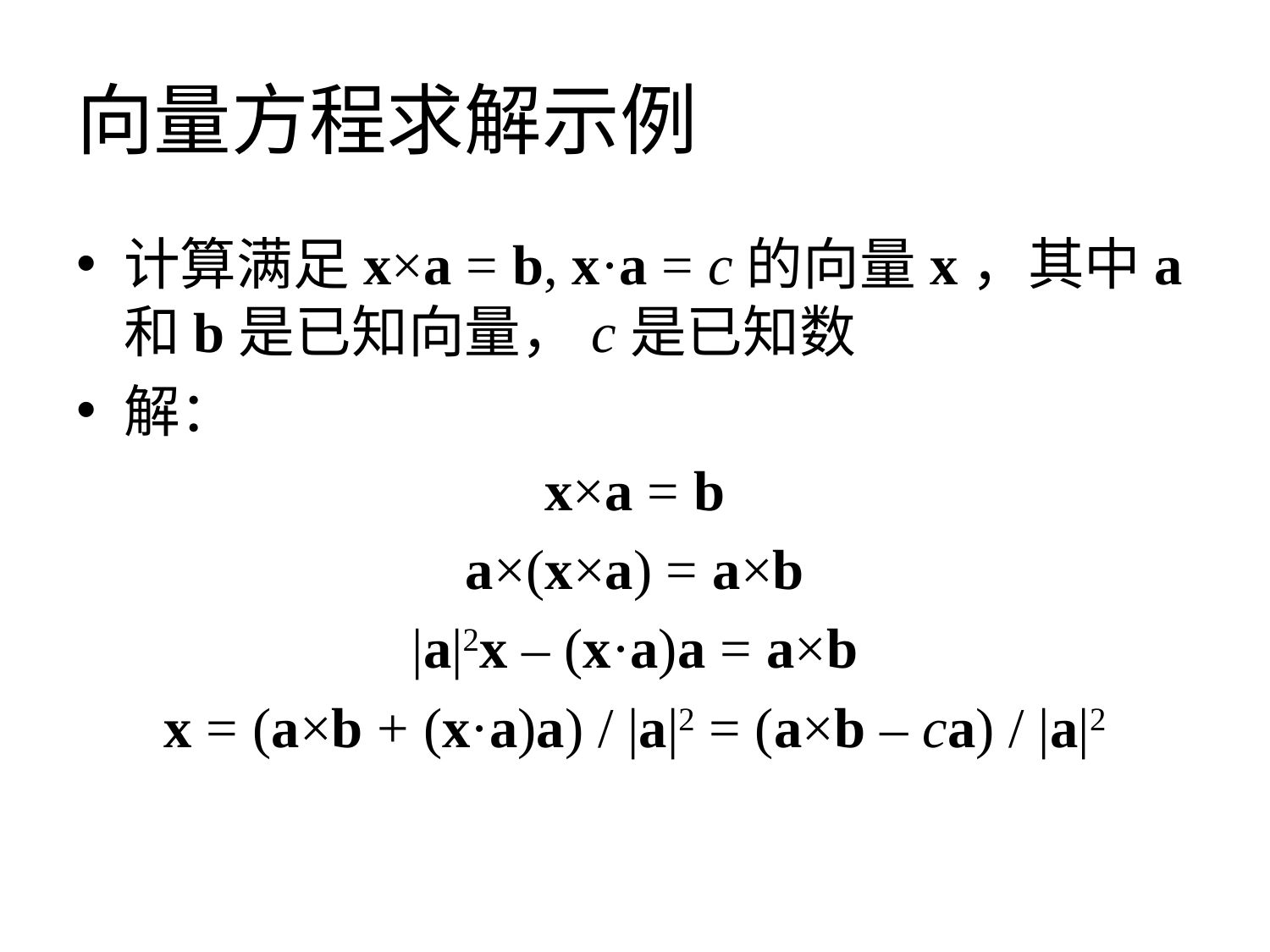

# 向量方程求解示例
计算满足x×a = b, x·a = c的向量x，其中a和b是已知向量，c是已知数
解：
x×a = b
a×(x×a) = a×b
|a|2x – (x·a)a = a×b
x = (a×b + (x·a)a) / |a|2 = (a×b – ca) / |a|2